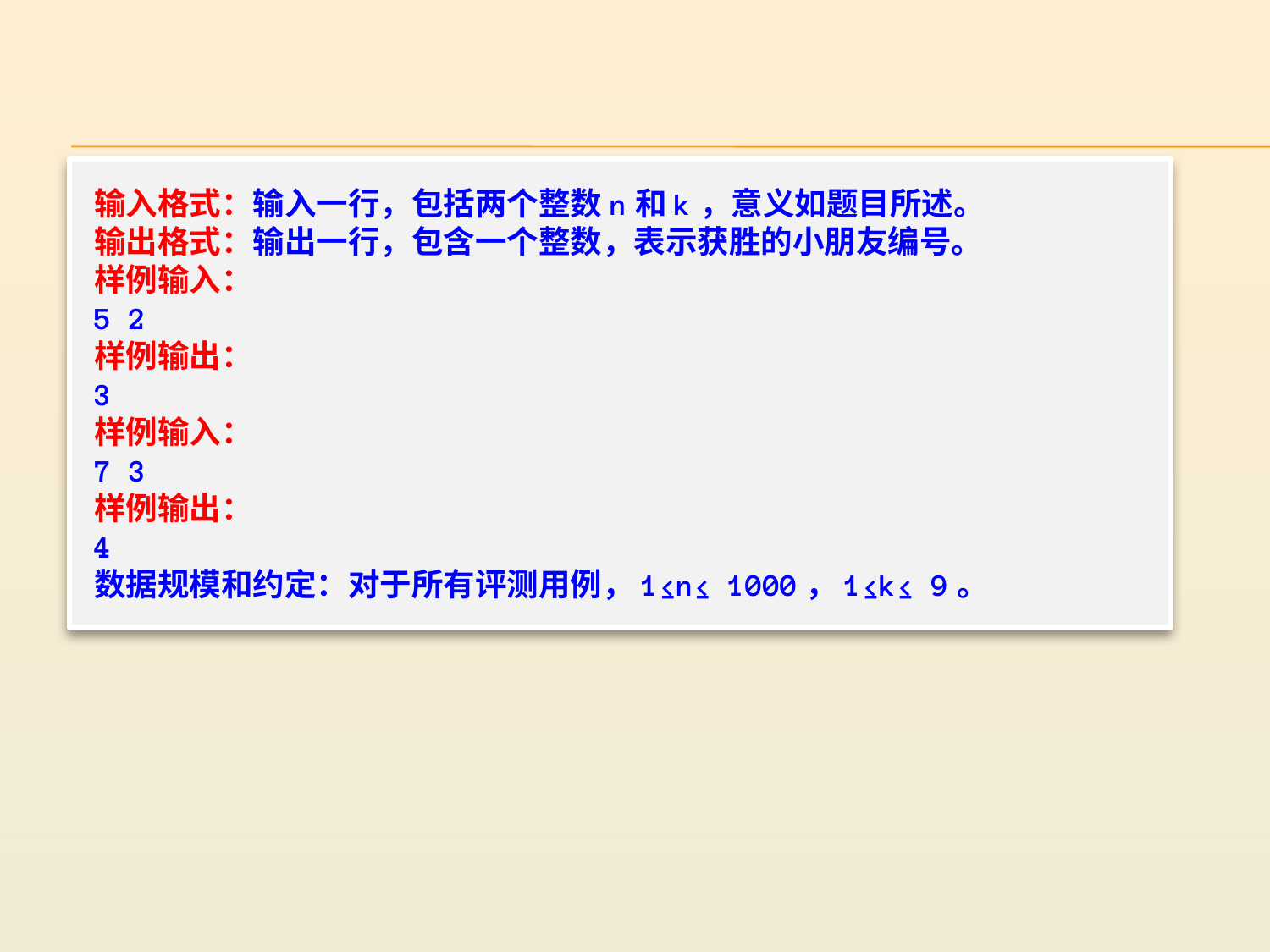

输入格式：输入一行，包括两个整数n和k，意义如题目所述。
输出格式：输出一行，包含一个整数，表示获胜的小朋友编号。
样例输入：
5 2
样例输出：
3
样例输入：
7 3
样例输出：
4
数据规模和约定：对于所有评测用例，1≤n≤ 1000，1≤k≤ 9。